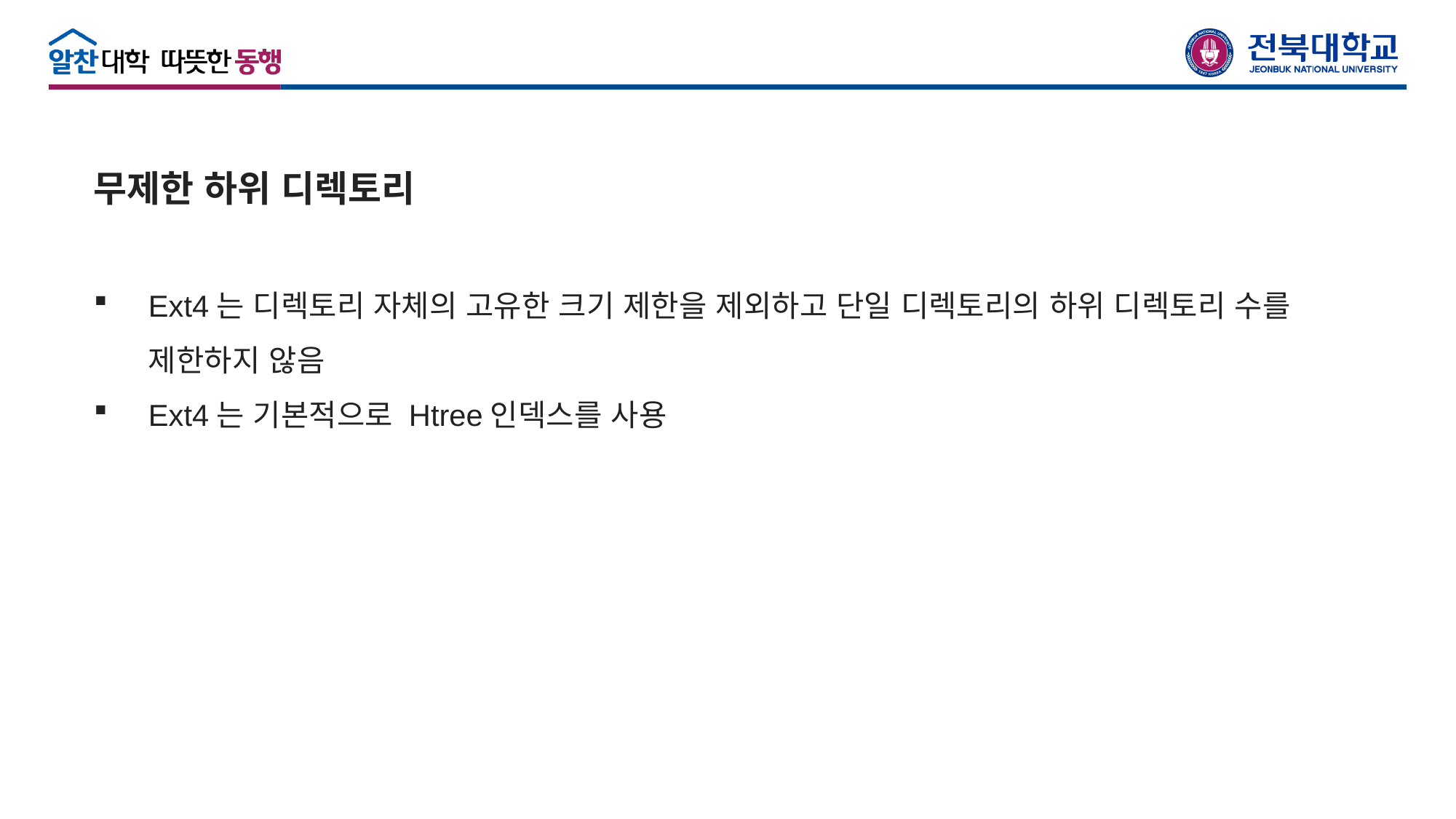

무제한 하위 디렉토리
Ext4는 디렉토리 자체의 고유한 크기 제한을 제외하고 단일 디렉토리의 하위 디렉토리 수를 제한하지 않음
Ext4는 기본적으로 Htree인덱스를 사용